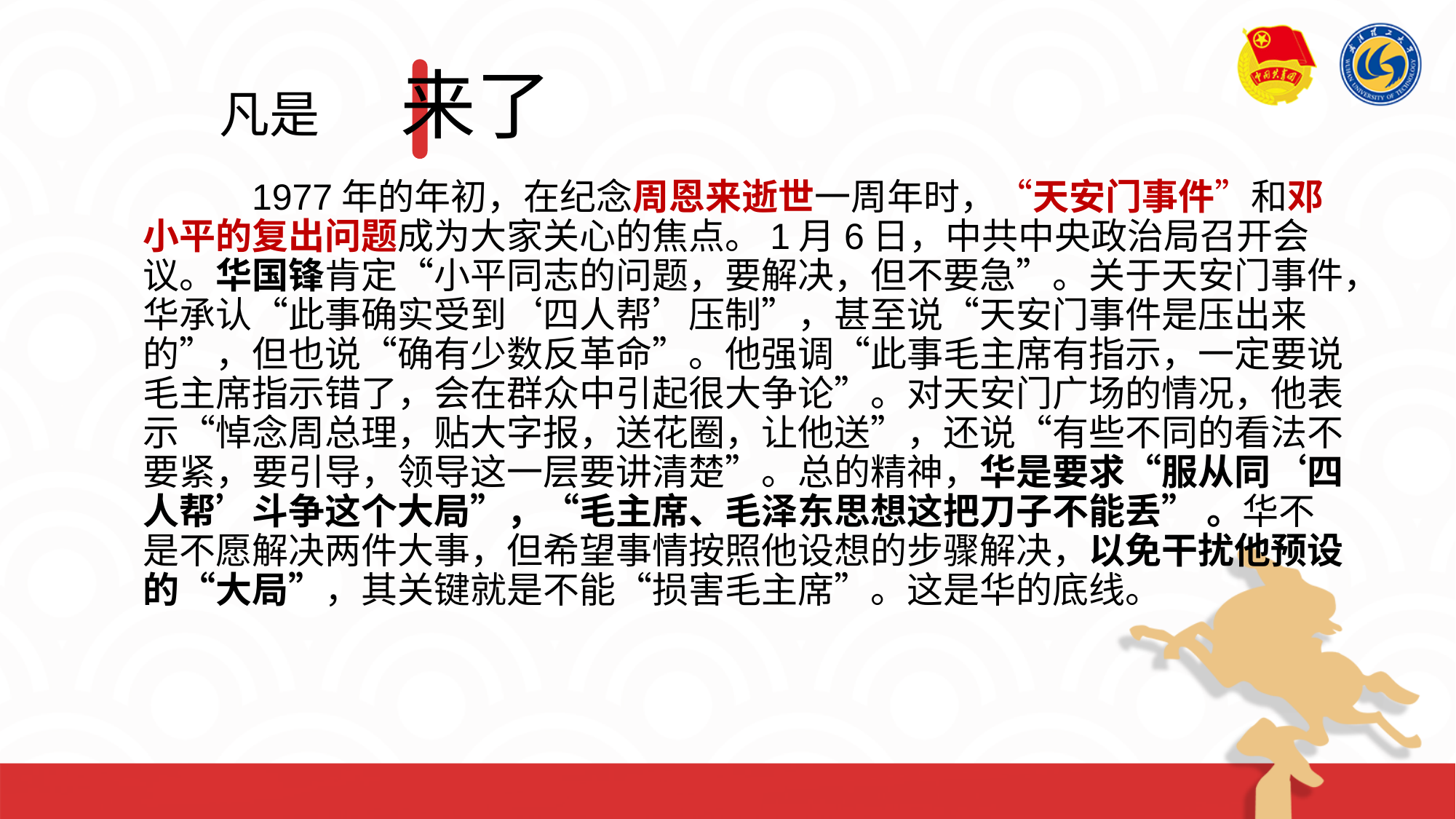

# 凡是	来了
		1977年的年初，在纪念周恩来逝世一周年时，“天安门事件”和邓小平的复出问题成为大家关心的焦点。1月6日，中共中央政治局召开会议。华国锋肯定“小平同志的问题，要解决，但不要急”。关于天安门事件，华承认“此事确实受到‘四人帮’压制”，甚至说“天安门事件是压出来的”，但也说“确有少数反革命”。他强调“此事毛主席有指示，一定要说毛主席指示错了，会在群众中引起很大争论”。对天安门广场的情况，他表示“悼念周总理，贴大字报，送花圈，让他送”，还说“有些不同的看法不要紧，要引导，领导这一层要讲清楚”。总的精神，华是要求“服从同‘四人帮’斗争这个大局”，“毛主席、毛泽东思想这把刀子不能丢” 。华不是不愿解决两件大事，但希望事情按照他设想的步骤解决，以免干扰他预设的“大局”，其关键就是不能“损害毛主席”。这是华的底线。